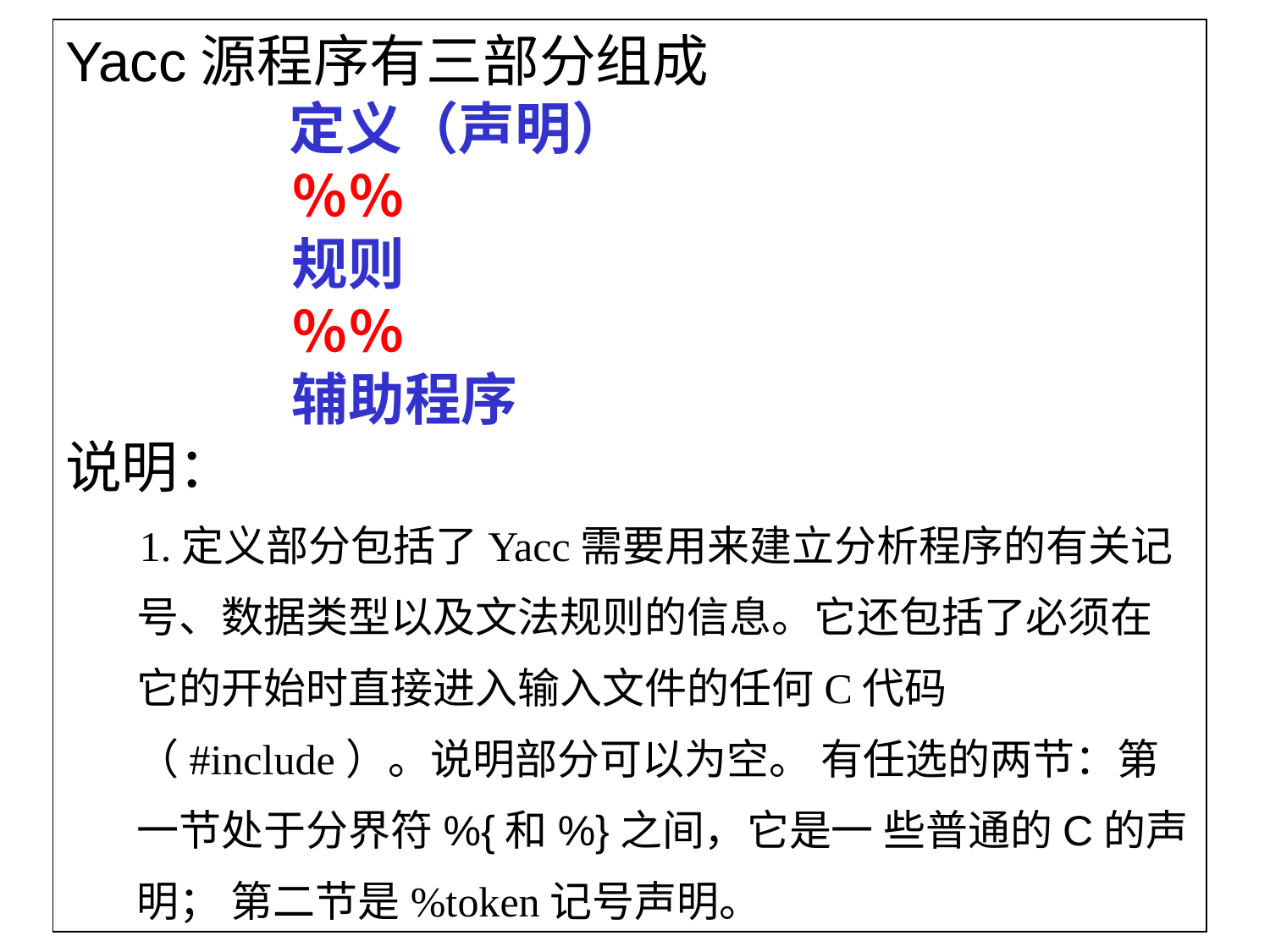

Yacc源程序有三部分组成
            定义（声明）
            ％％
            规则
            ％％
            辅助程序
说明：
       1.定义部分包括了Yacc需要用来建立分析程序的有关记号、数据类型以及文法规则的信息。它还包括了必须在它的开始时直接进入输入文件的任何C代码（#include）。说明部分可以为空。 有任选的两节：第一节处于分界符%{和%}之间，它是一 些普通的C的声明； 第二节是%token记号声明。

126